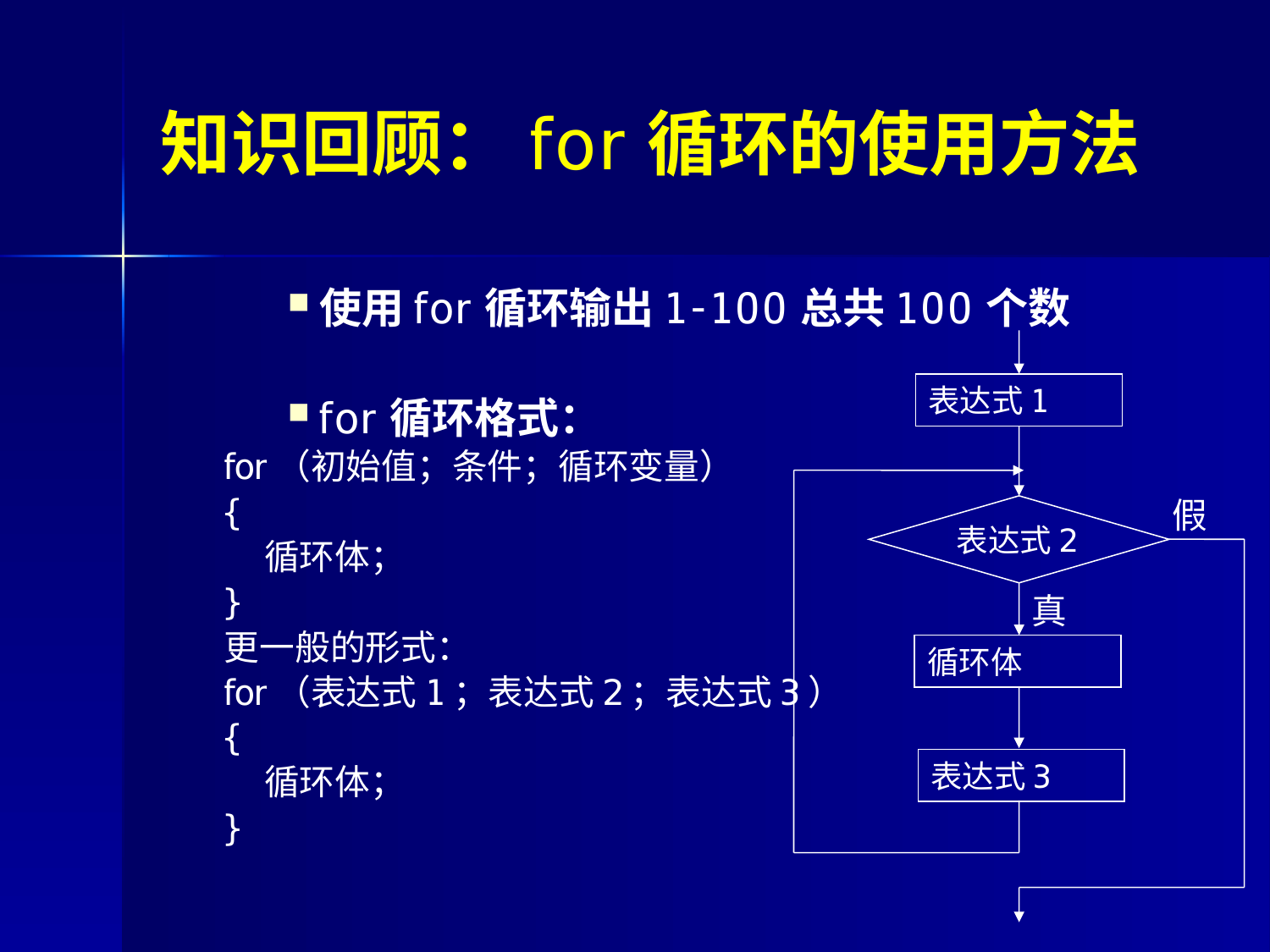

# 知识回顾：for循环的使用方法
使用for循环输出1-100总共100个数
for循环格式：
for（初始值；条件；循环变量）
{
    循环体；
}
更一般的形式：
for（表达式1；表达式2；表达式3）
{
    循环体；
}

表达式1

假
表达式2

真
循环体

表达式3